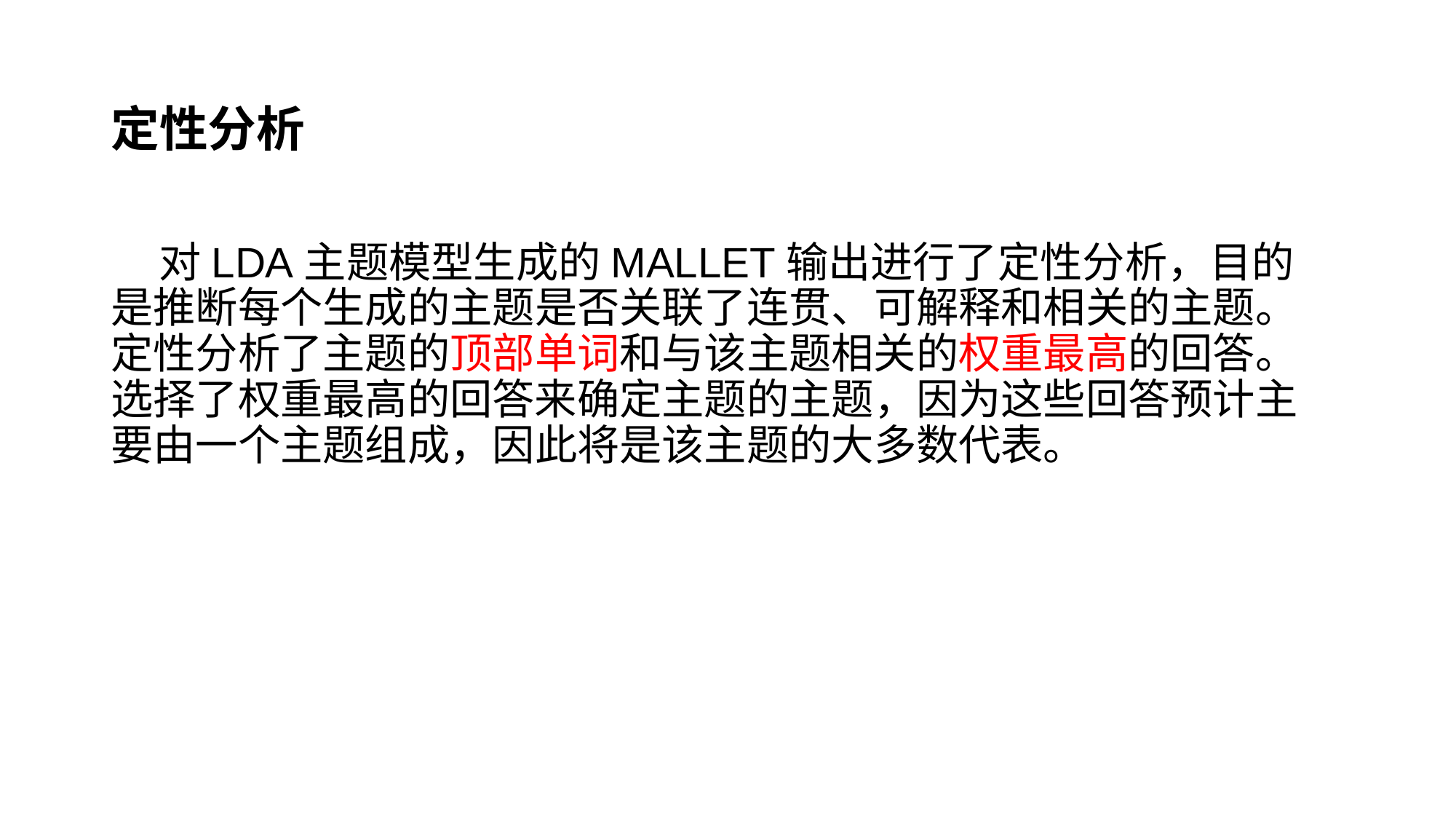

# 定性分析
    对LDA主题模型生成的MALLET输出进行了定性分析，目的是推断每个生成的主题是否关联了连贯、可解释和相关的主题。定性分析了主题的顶部单词和与该主题相关的权重最高的回答。选择了权重最高的回答来确定主题的主题，因为这些回答预计主要由一个主题组成，因此将是该主题的大多数代表。